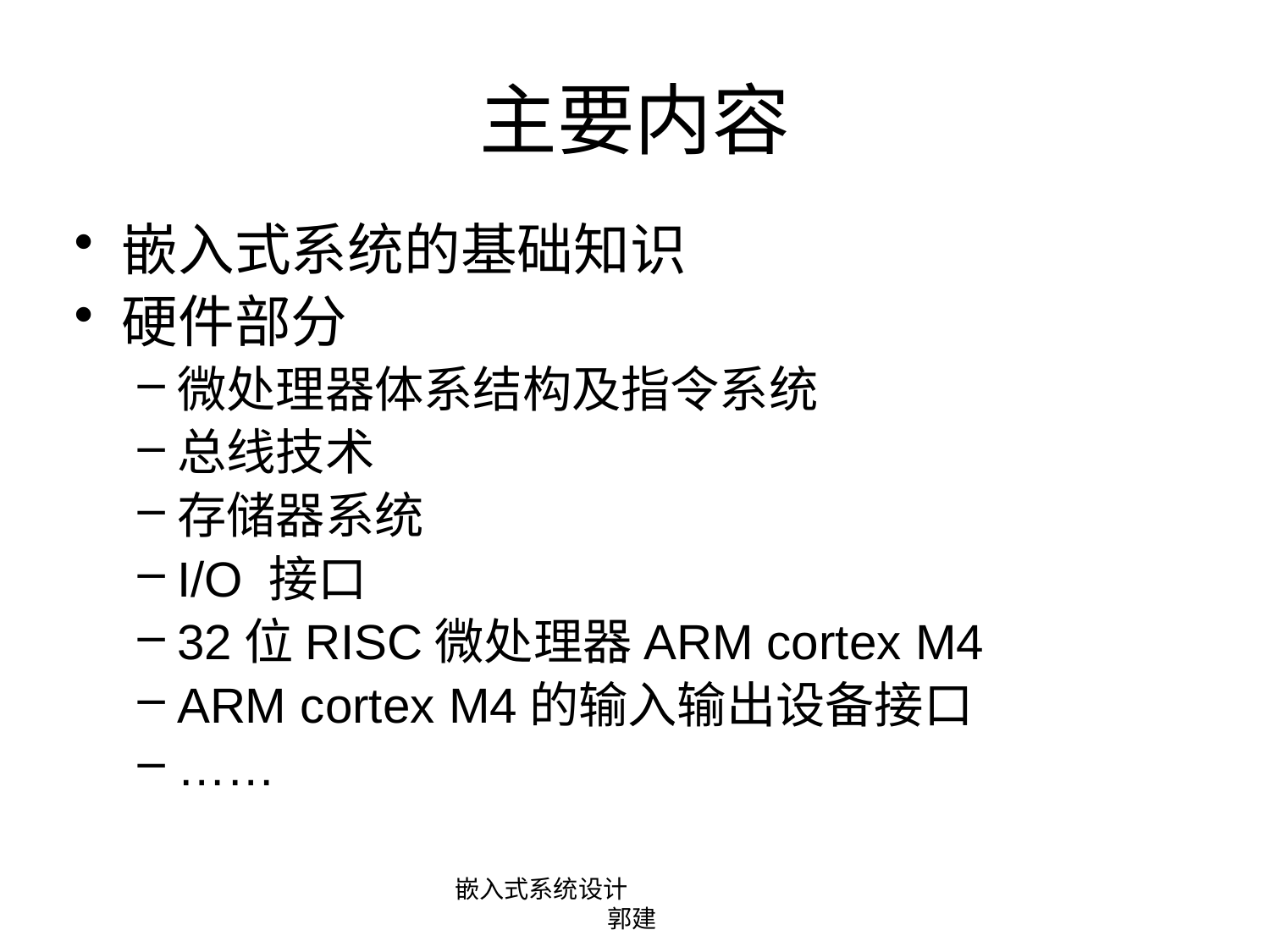

# 主要内容
嵌入式系统的基础知识
硬件部分
微处理器体系结构及指令系统
总线技术
存储器系统
I/O 接口
32位RISC微处理器ARM cortex M4
ARM cortex M4的输入输出设备接口
……

嵌入式系统设计                                   郭建
9